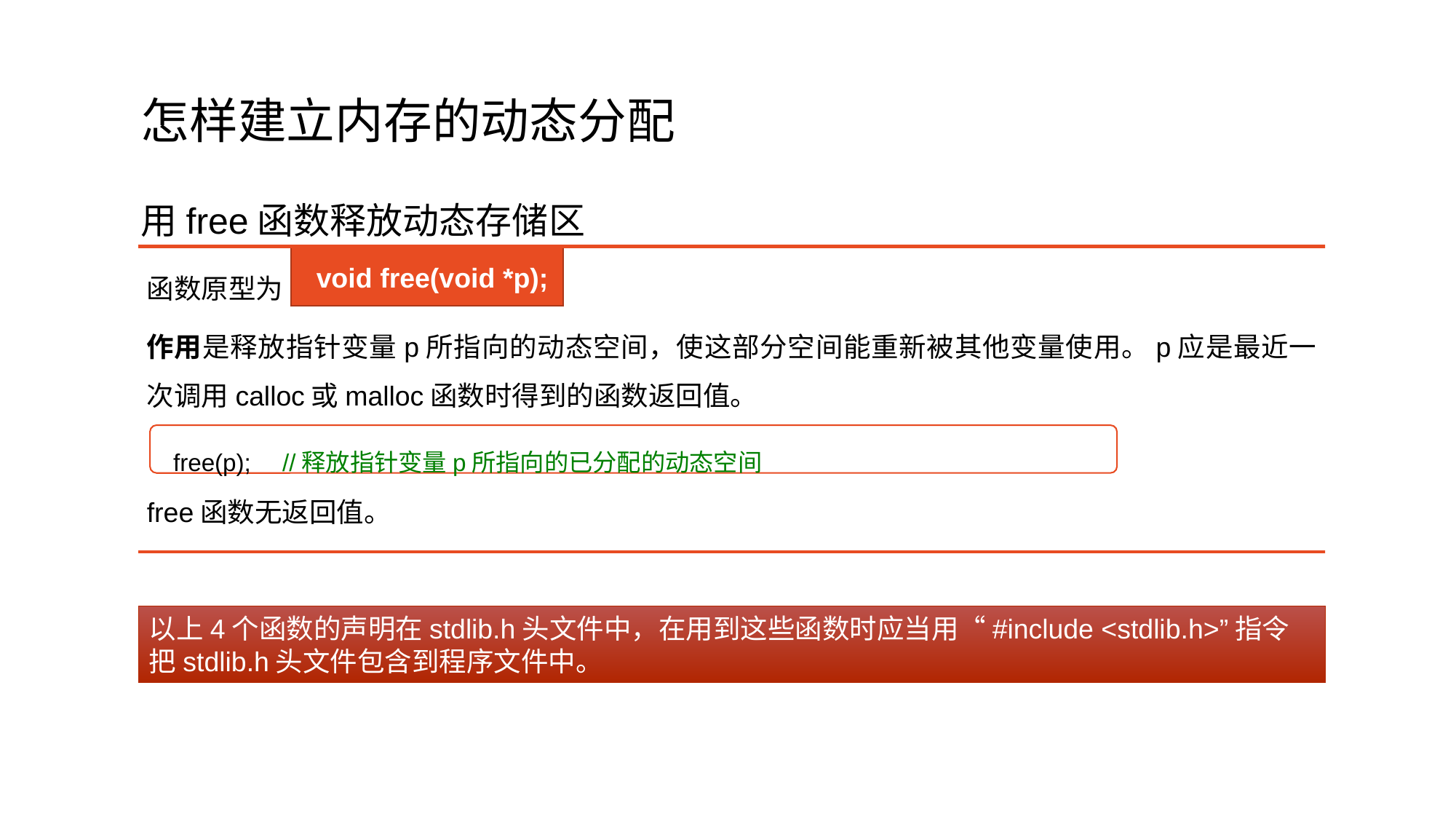

# 怎样建立内存的动态分配

用free函数释放动态存储区
函数原型为
作用是释放指针变量p所指向的动态空间，使这部分空间能重新被其他变量使用。p应是最近一次调用calloc或malloc函数时得到的函数返回值。

free函数无返回值。
void free(void *p);
free(p); 	//释放指针变量p所指向的已分配的动态空间
以上4个函数的声明在stdlib.h头文件中，在用到这些函数时应当用“#include <stdlib.h>”指令把stdlib.h头文件包含到程序文件中。